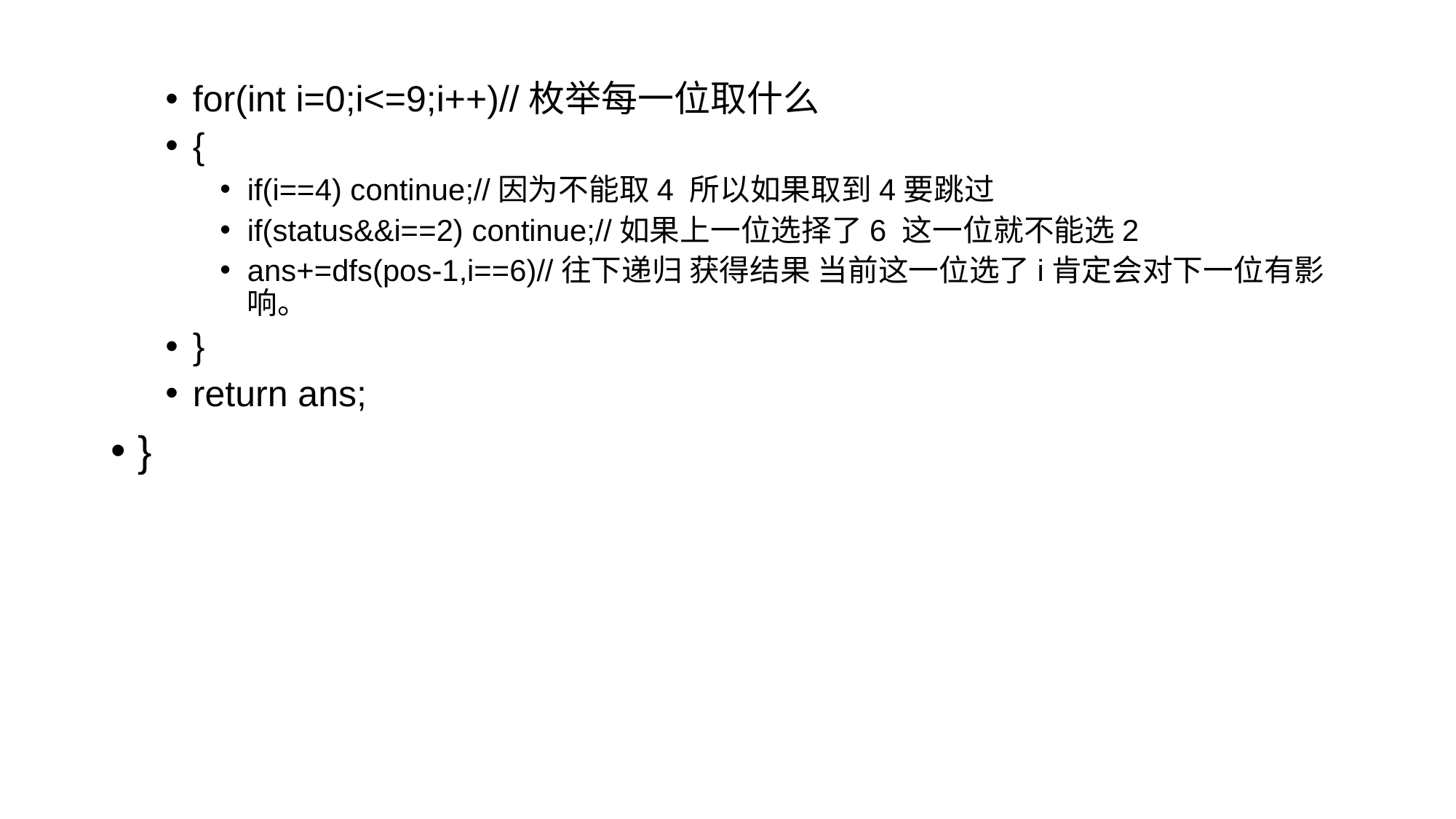

for(int i=0;i<=9;i++)//枚举每一位取什么
{
if(i==4) continue;//因为不能取4 所以如果取到4要跳过
if(status&&i==2) continue;//如果上一位选择了6 这一位就不能选2
ans+=dfs(pos-1,i==6)//往下递归 获得结果 当前这一位选了i肯定会对下一位有影响。
}
return ans;
}